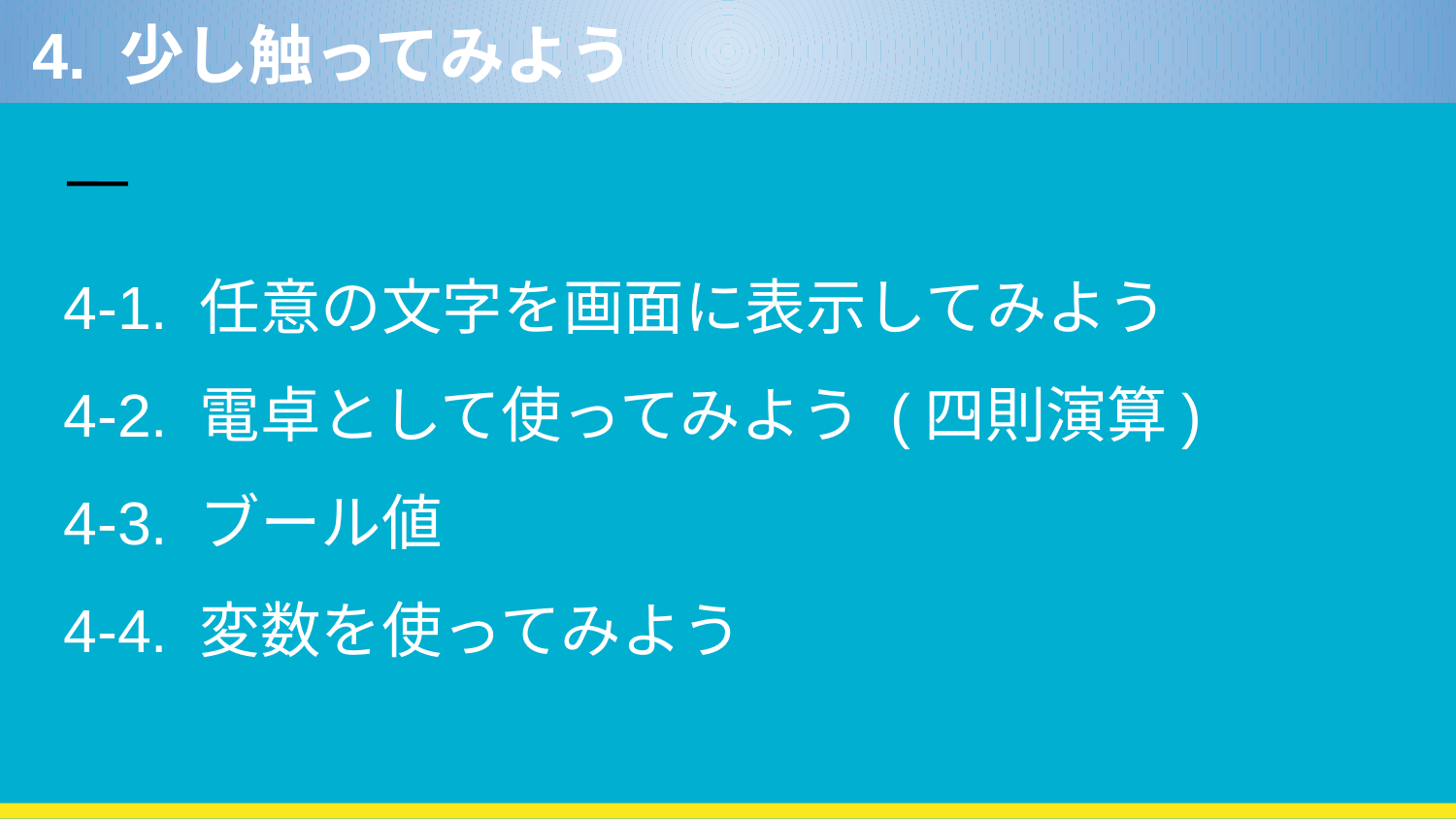

4. 少し触ってみよう

4-1. 任意の文字を画面に表示してみよう
4-2. 電卓として使ってみよう (四則演算)
4-3. ブール値
4-4. 変数を使ってみよう